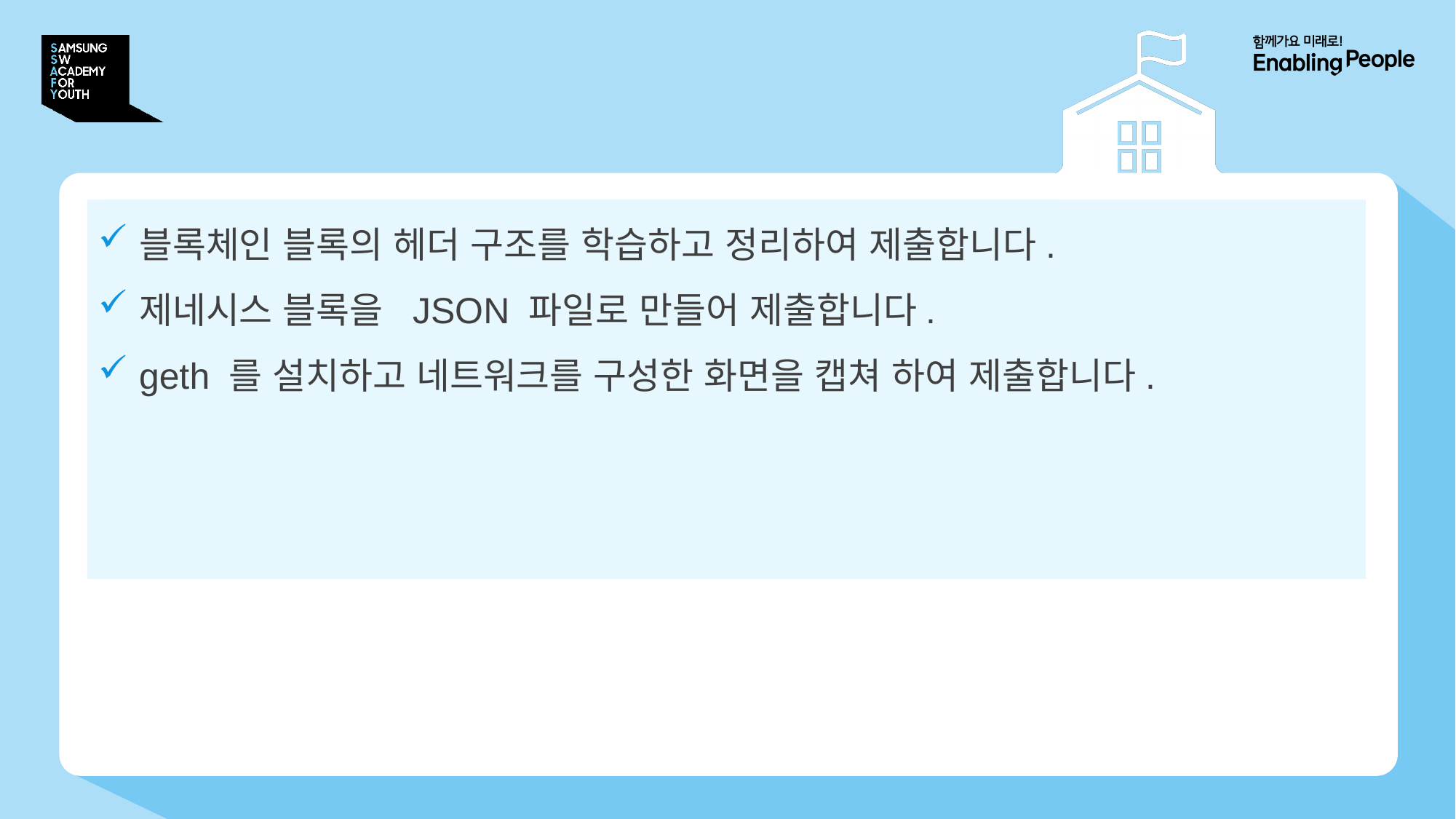

# 4. 제출
블록체인 블록의 헤더 구조를 학습하고 정리하여 제출합니다.
제네시스 블록을  JSON 파일로 만들어 제출합니다.
geth 를 설치하고 네트워크를 구성한 화면을 캡쳐 하여 제출합니다.